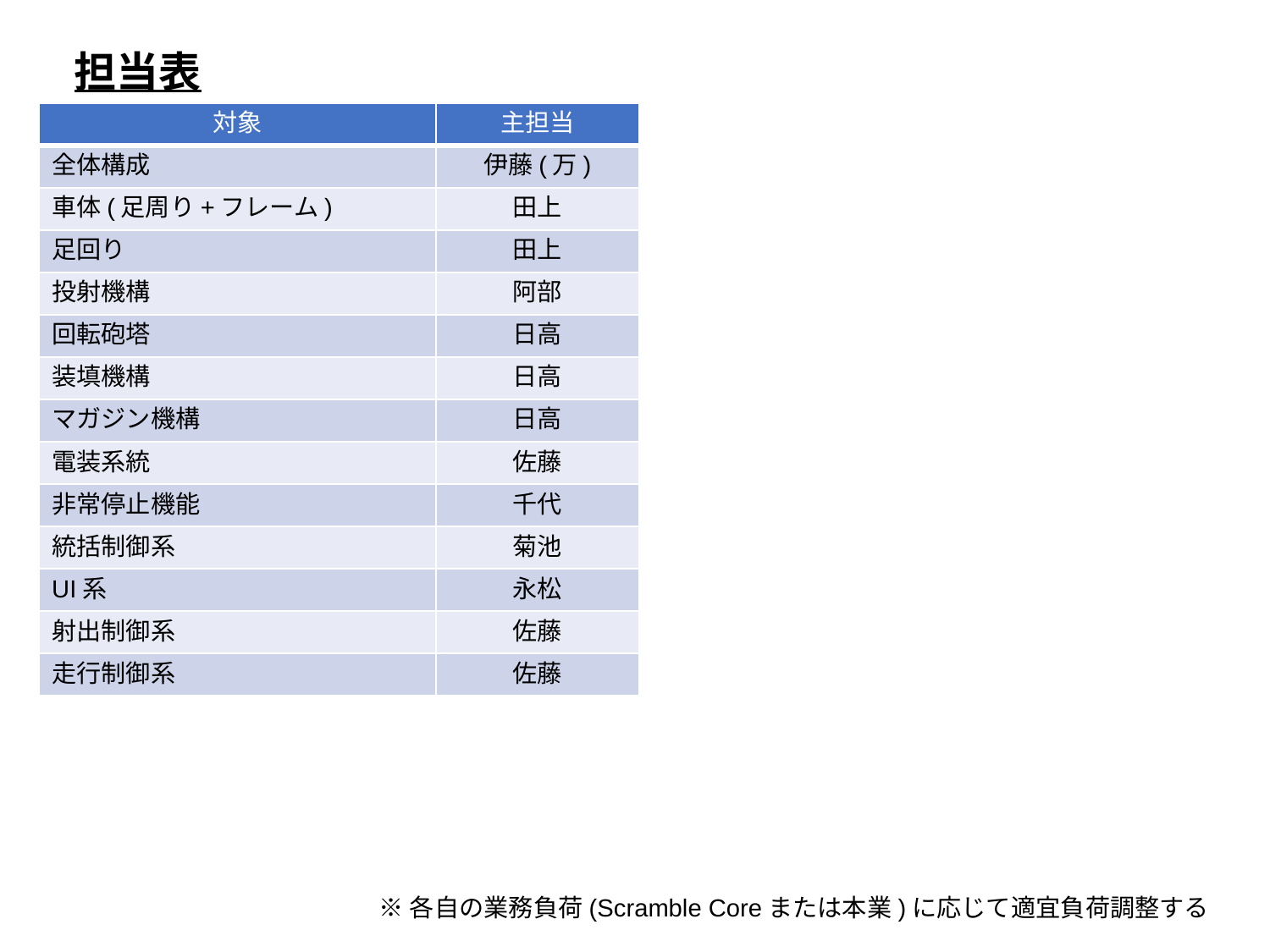

担当表
| 対象 | 主担当 |
| --- | --- |
| 全体構成 | 伊藤(万) |
| 車体(足周り+フレーム) | 田上 |
| 足回り | 田上 |
| 投射機構 | 阿部 |
| 回転砲塔 | 日高 |
| 装填機構 | 日高 |
| マガジン機構 | 日高 |
| 電装系統 | 佐藤 |
| 非常停止機能 | 千代 |
| 統括制御系 | 菊池 |
| UI系 | 永松 |
| 射出制御系 | 佐藤 |
| 走行制御系 | 佐藤 |
※各自の業務負荷(Scramble Coreまたは本業)に応じて適宜負荷調整する